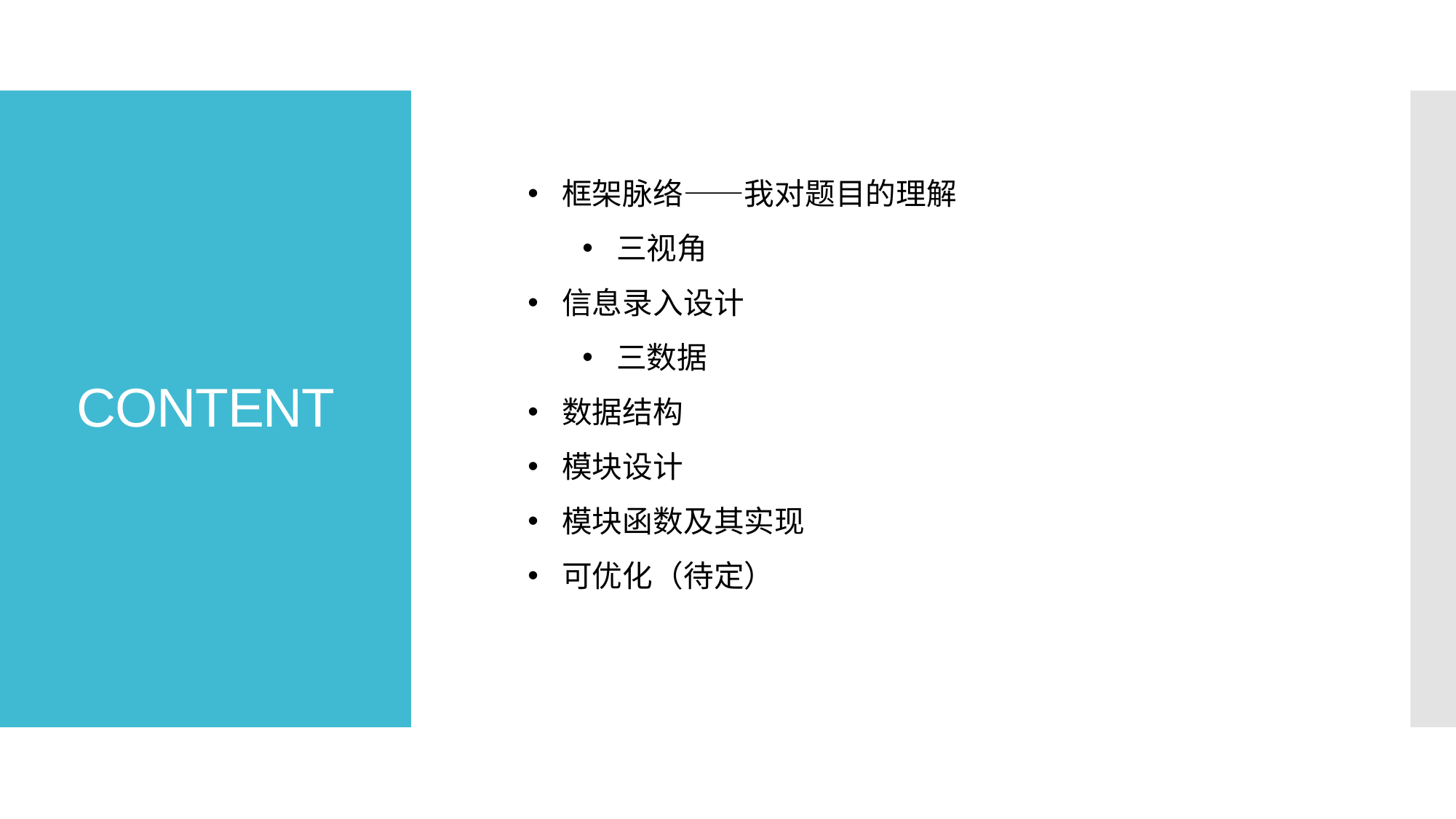

# CONTENT
框架脉络——我对题目的理解
三视角
信息录入设计
三数据
数据结构
模块设计
模块函数及其实现
可优化（待定）